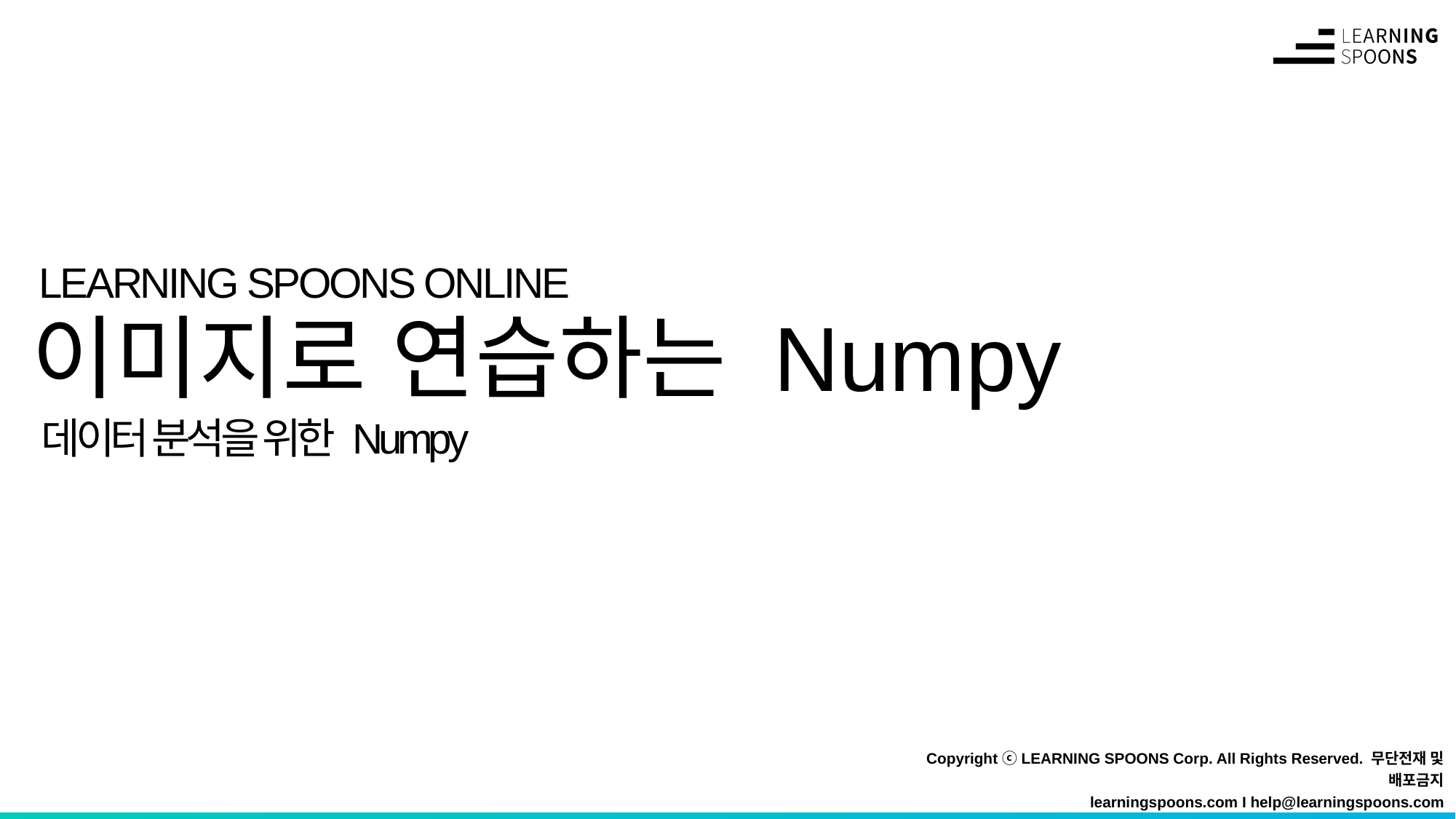

# 이미지로 연습하는 Numpy
데이터 분석을 위한 Numpy